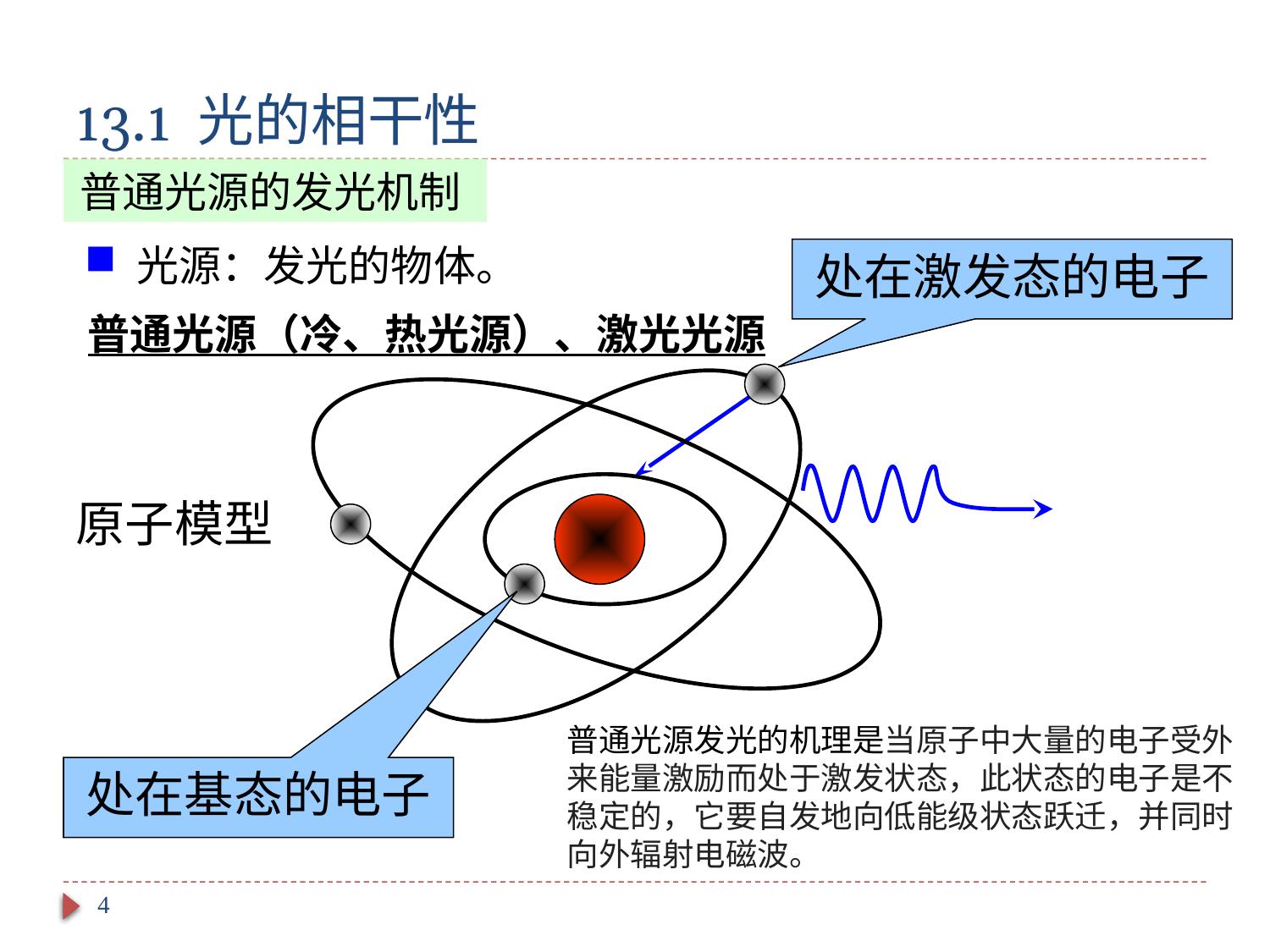

# 13.1 光的相干性
普通光源的发光机制
 光源：发光的物体。
处在激发态的电子
普通光源（冷、热光源）、激光光源

原子模型
普通光源发光的机理是当原子中大量的电子受外来能量激励而处于激发状态，此状态的电子是不稳定的，它要自发地向低能级状态跃迁，并同时向外辐射电磁波。
处在基态的电子
4